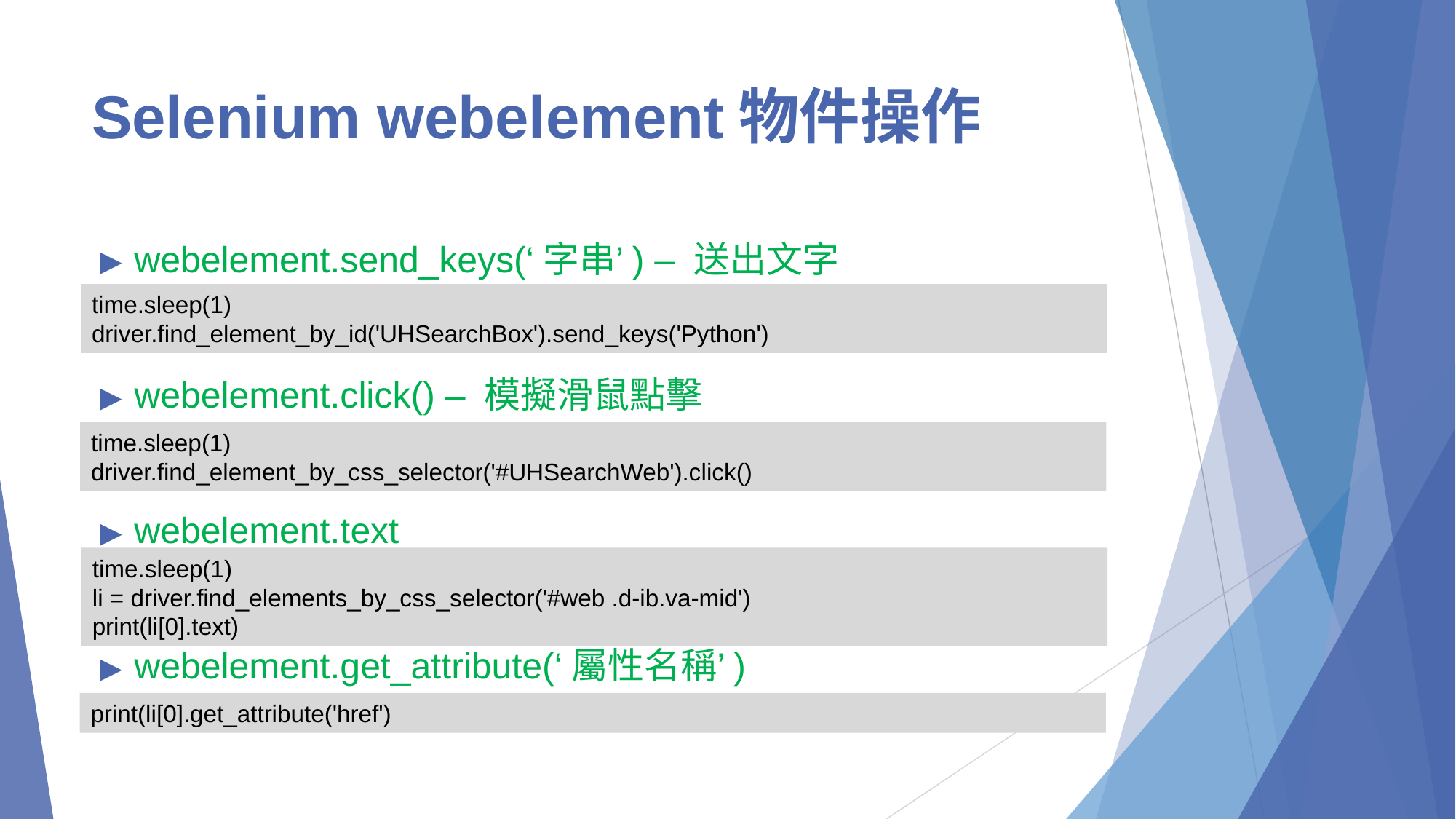

# Selenium webelement物件操作
webelement.send_keys(‘字串’) – 送出文字

webelement.click() – 模擬滑鼠點擊

webelement.text

webelement.get_attribute(‘屬性名稱’)
time.sleep(1)
driver.find_element_by_id('UHSearchBox').send_keys('Python')
time.sleep(1)
driver.find_element_by_css_selector('#UHSearchWeb').click()
time.sleep(1)
li = driver.find_elements_by_css_selector('#web .d-ib.va-mid')
print(li[0].text)
print(li[0].get_attribute('href')